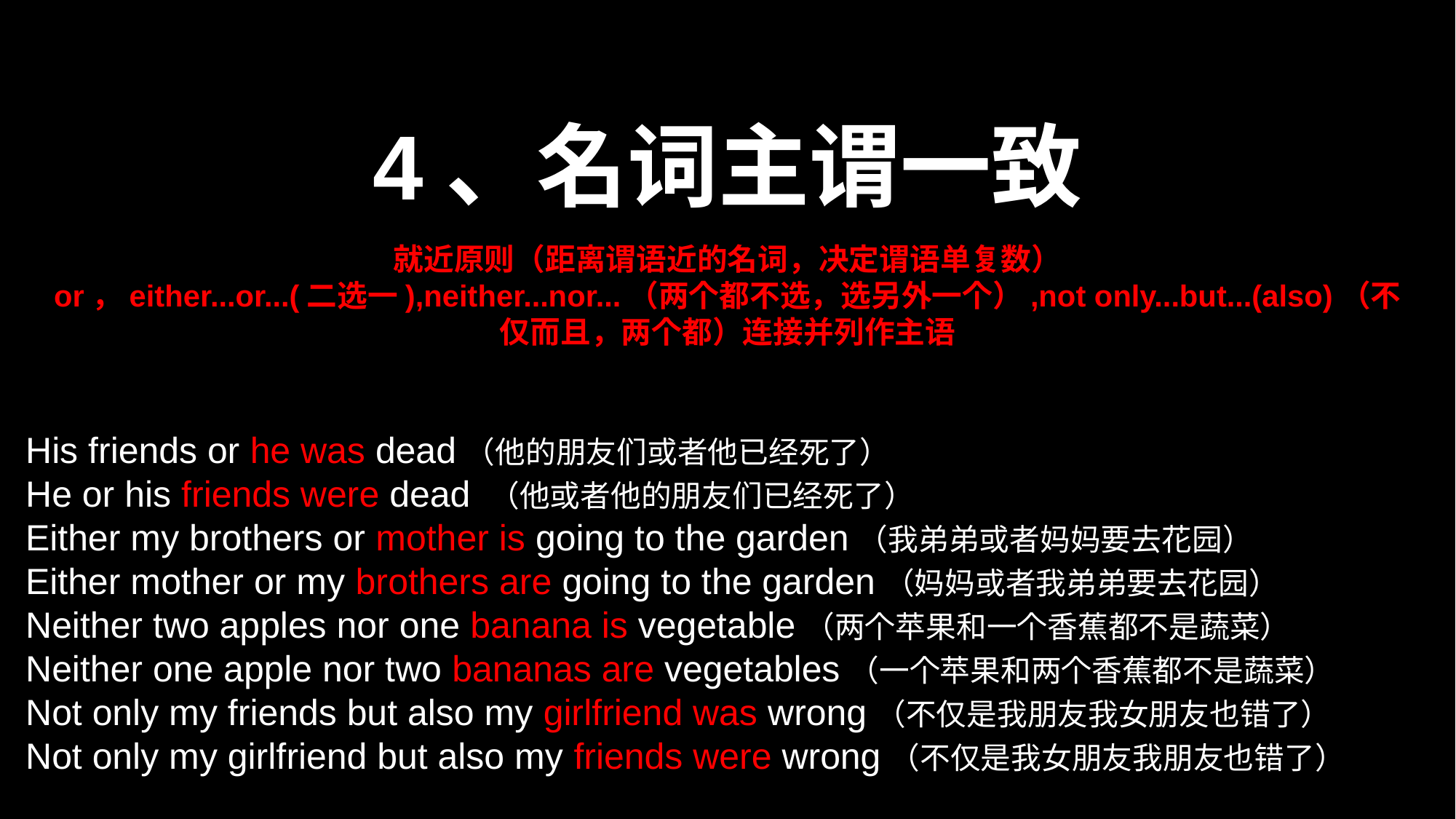

4、名词主谓一致
就近原则（距离谓语近的名词，决定谓语单复数）
or，either...or...(二选一),neither...nor...（两个都不选，选另外一个）,not only...but...(also)（不仅而且，两个都）连接并列作主语
His friends or he was dead（他的朋友们或者他已经死了）
He or his friends were dead （他或者他的朋友们已经死了）
Either my brothers or mother is going to the garden（我弟弟或者妈妈要去花园）
Either mother or my brothers are going to the garden（妈妈或者我弟弟要去花园）
Neither two apples nor one banana is vegetable（两个苹果和一个香蕉都不是蔬菜）
Neither one apple nor two bananas are vegetables（一个苹果和两个香蕉都不是蔬菜）
Not only my friends but also my girlfriend was wrong（不仅是我朋友我女朋友也错了）
Not only my girlfriend but also my friends were wrong（不仅是我女朋友我朋友也错了）